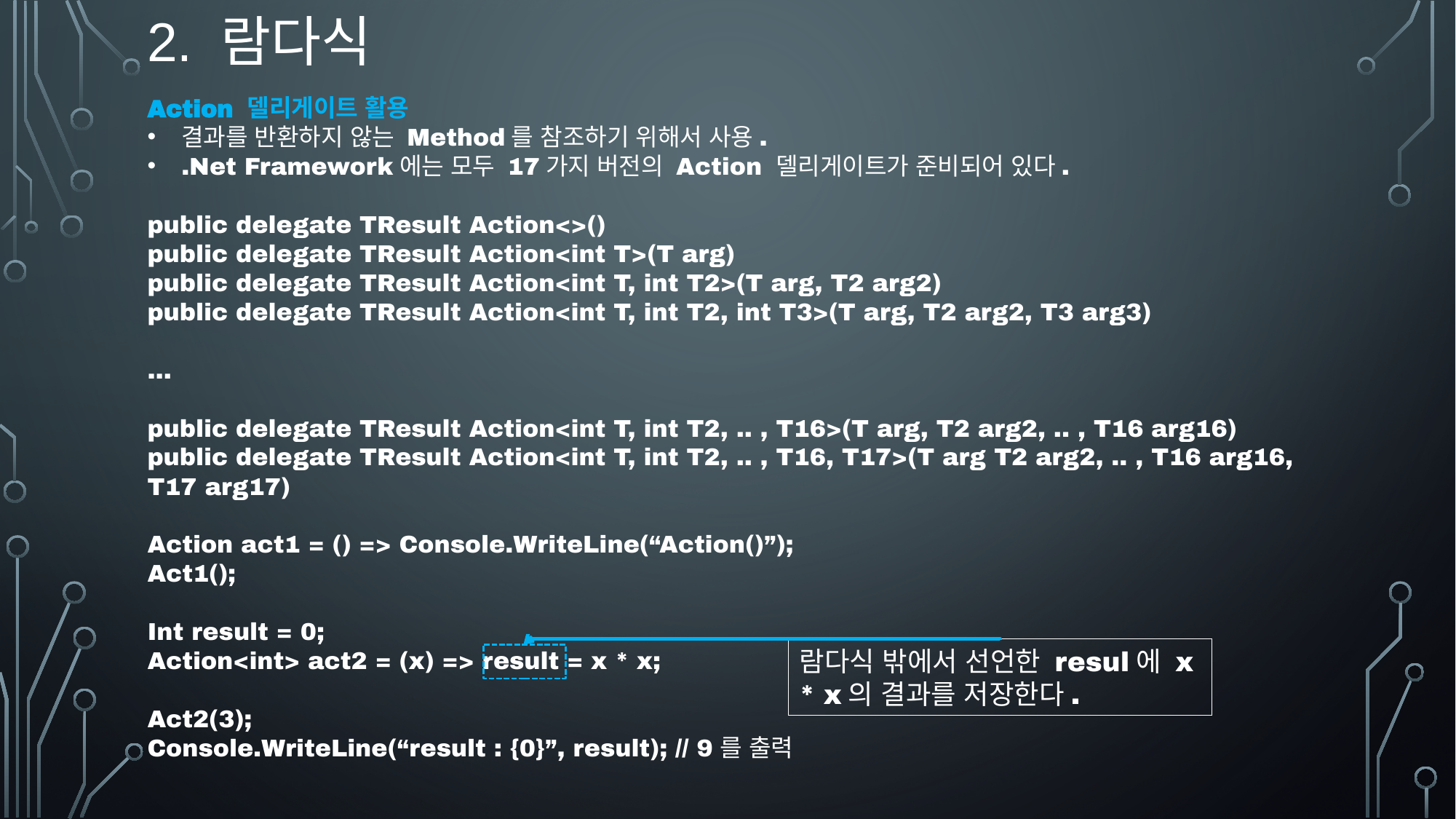

# 2. 람다식
Action 델리게이트 활용
결과를 반환하지 않는 Method를 참조하기 위해서 사용.
.Net Framework에는 모두 17가지 버전의 Action 델리게이트가 준비되어 있다.

public delegate TResult Action<>()
public delegate TResult Action<int T>(T arg)
public delegate TResult Action<int T, int T2>(T arg, T2 arg2)
public delegate TResult Action<int T, int T2, int T3>(T arg, T2 arg2, T3 arg3)

…

public delegate TResult Action<int T, int T2, .. , T16>(T arg, T2 arg2, .. , T16 arg16)
public delegate TResult Action<int T, int T2, .. , T16, T17>(T arg T2 arg2, .. , T16 arg16, T17 arg17)

Action act1 = () => Console.WriteLine(“Action()”);
Act1();

Int result = 0;
Action<int> act2 = (x) => result = x * x;

Act2(3);
Console.WriteLine(“result : {0}”, result); // 9를 출력
람다식 밖에서 선언한 resul에 x * x의 결과를 저장한다.